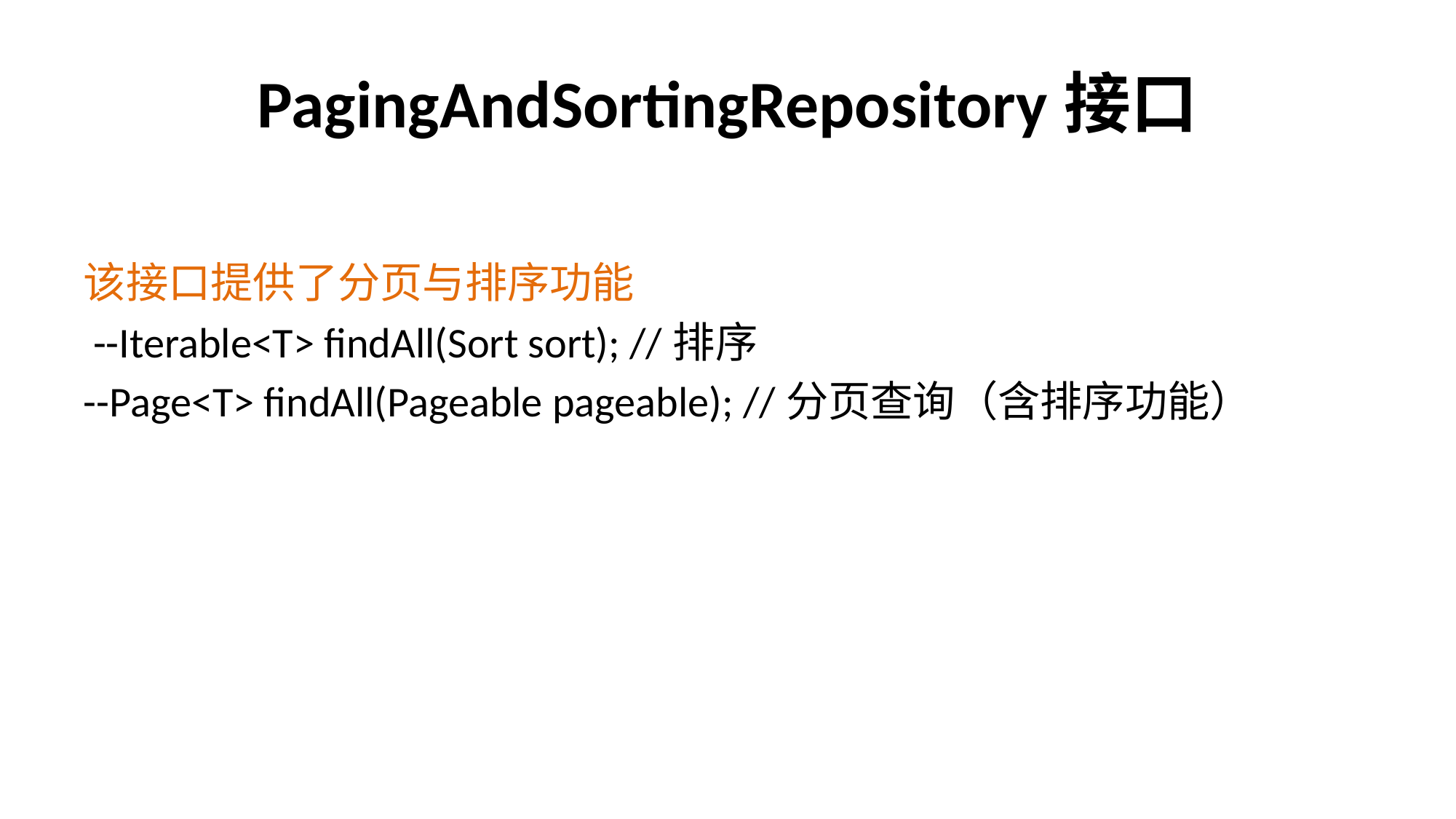

# PagingAndSortingRepository接口

该接口提供了分页与排序功能
 --Iterable<T> findAll(Sort sort); //排序
--Page<T> findAll(Pageable pageable); //分页查询（含排序功能）